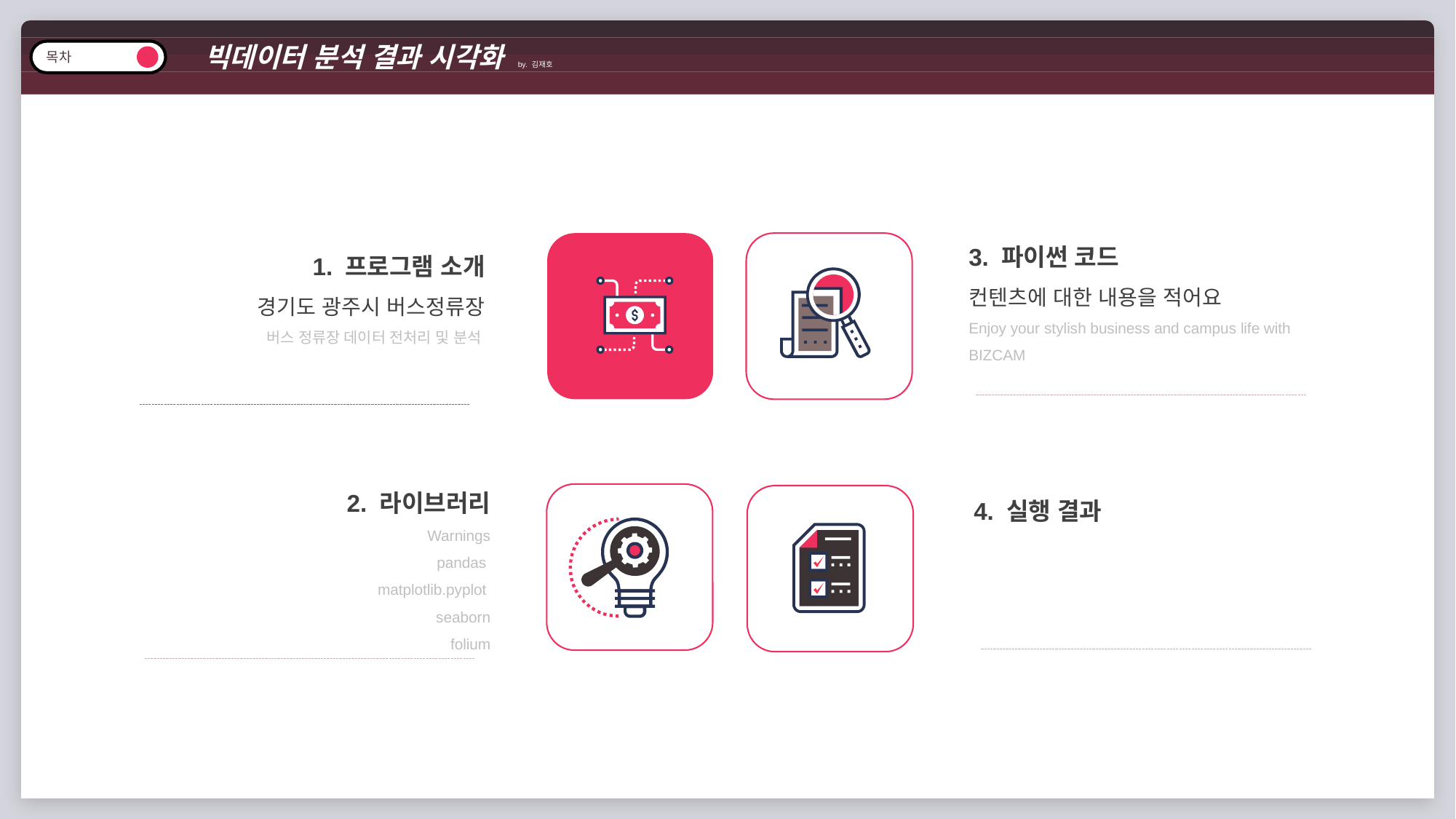

목차

빅데이터 분석 결과 시각화 by. 김재호
3. 파이썬 코드
컨텐츠에 대한 내용을 적어요
Enjoy your stylish business and campus life with BIZCAM
1. 프로그램 소개
경기도 광주시 버스정류장
버스 정류장 데이터 전처리 및 분석

2. 라이브러리
Warnings
 pandas
matplotlib.pyplot
seaborn
 folium
4. 실행 결과